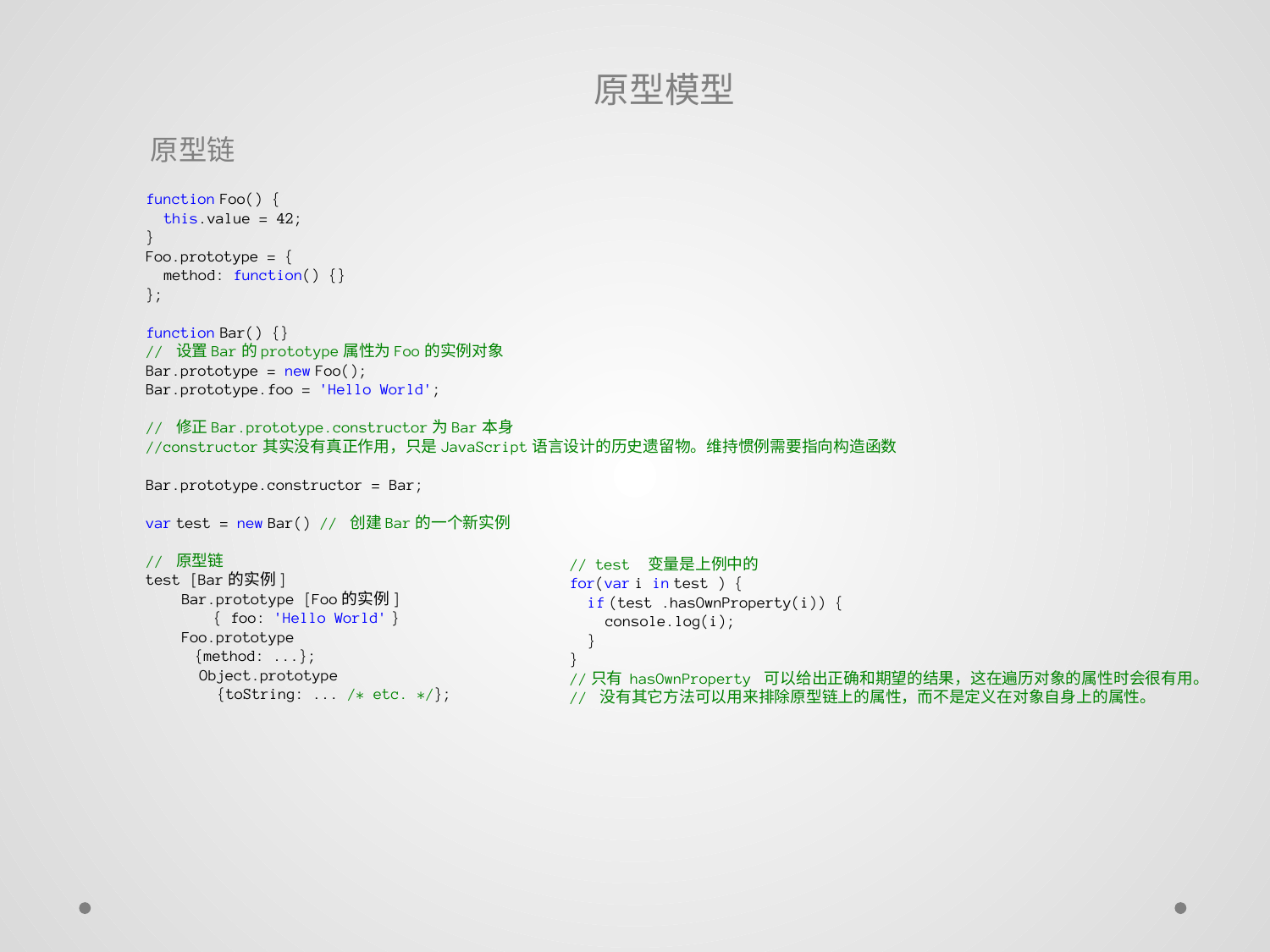

# 原型模型
原型链

function Foo() {
    this.value = 42;
}
Foo.prototype = {
    method: function() {}
};

function Bar() {}
// 设置Bar的prototype属性为Foo的实例对象
Bar.prototype = new Foo();
Bar.prototype.foo = 'Hello World';

// 修正Bar.prototype.constructor为Bar本身
//constructor其实没有真正作用，只是JavaScript语言设计的历史遗留物。维持惯例需要指向构造函数

Bar.prototype.constructor = Bar;

var test = new Bar() // 创建Bar的一个新实例

// 原型链
test [Bar的实例]
　　Bar.prototype [Foo的实例]
　　　　{ foo: 'Hello World' }
        Foo.prototype
           {method: ...};
            Object.prototype
                {toString: ... /* etc. */};

// test  变量是上例中的
for(var i in test ) {
    if (test .hasOwnProperty(i)) {
        console.log(i);
    }
}
//只有 hasOwnProperty 可以给出正确和期望的结果，这在遍历对象的属性时会很有用。
// 没有其它方法可以用来排除原型链上的属性，而不是定义在对象自身上的属性。